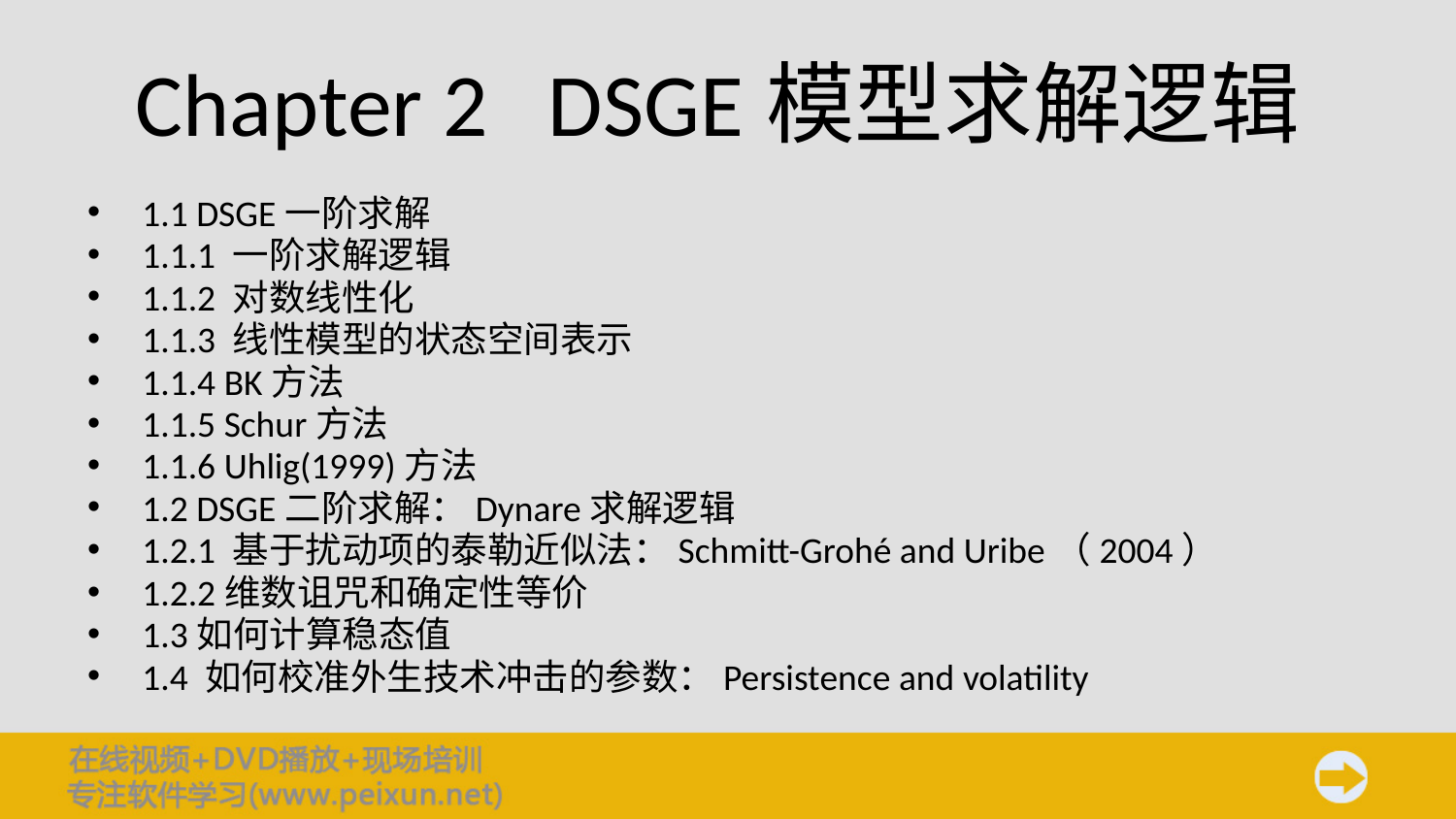

# Chapter 2   DSGE模型求解逻辑
1.1 DSGE一阶求解
1.1.1 一阶求解逻辑
1.1.2 对数线性化
1.1.3 线性模型的状态空间表示
1.1.4 BK方法
1.1.5 Schur方法
1.1.6 Uhlig(1999)方法
1.2 DSGE二阶求解：Dynare求解逻辑
1.2.1 基于扰动项的泰勒近似法：Schmitt-Grohé and Uribe（2004）
1.2.2维数诅咒和确定性等价
1.3如何计算稳态值
1.4 如何校准外生技术冲击的参数：Persistence and volatility